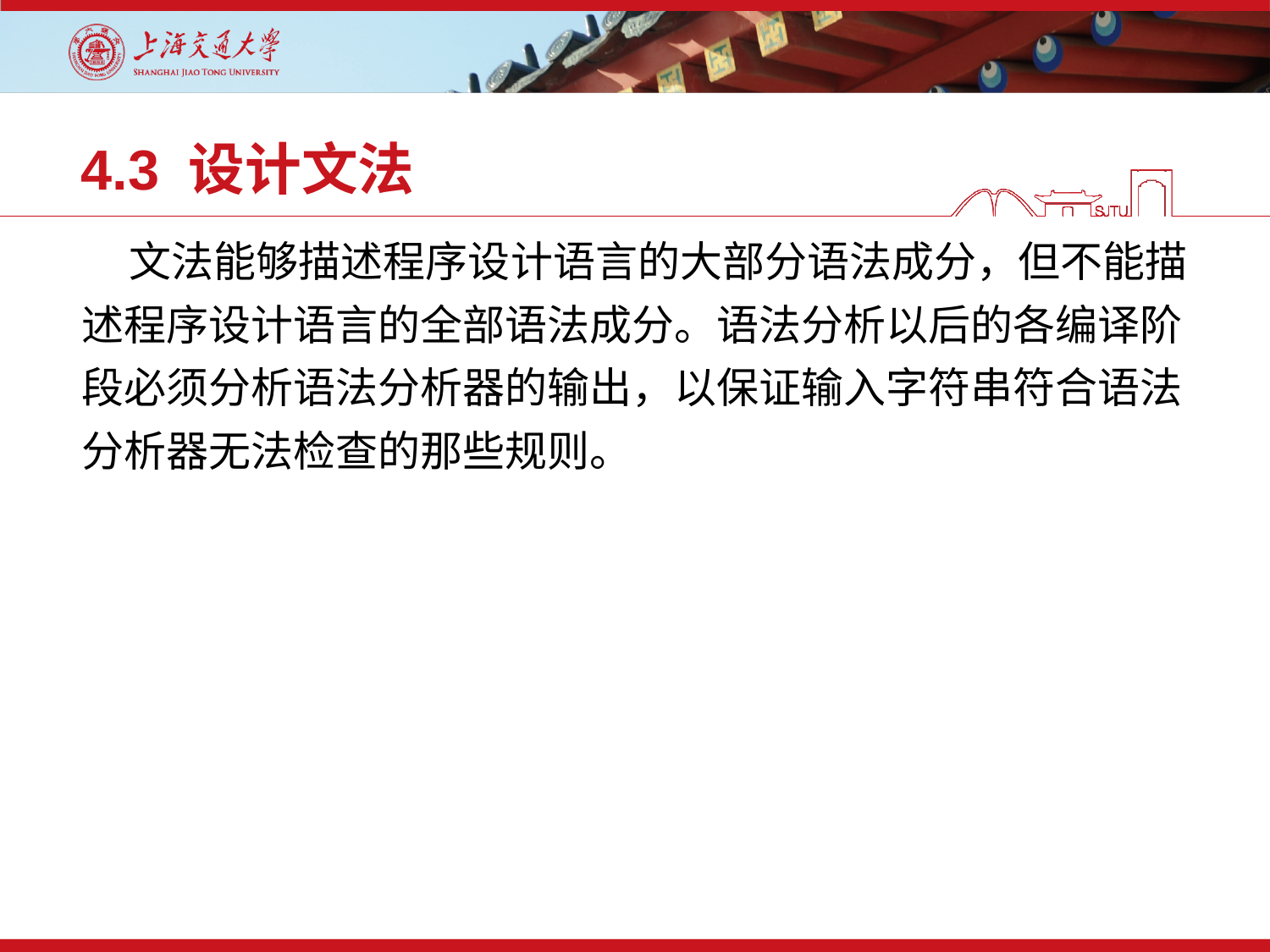

# 4.3 设计文法
    文法能够描述程序设计语言的大部分语法成分，但不能描
述程序设计语言的全部语法成分。语法分析以后的各编译阶
段必须分析语法分析器的输出，以保证输入字符串符合语法
分析器无法检查的那些规则。